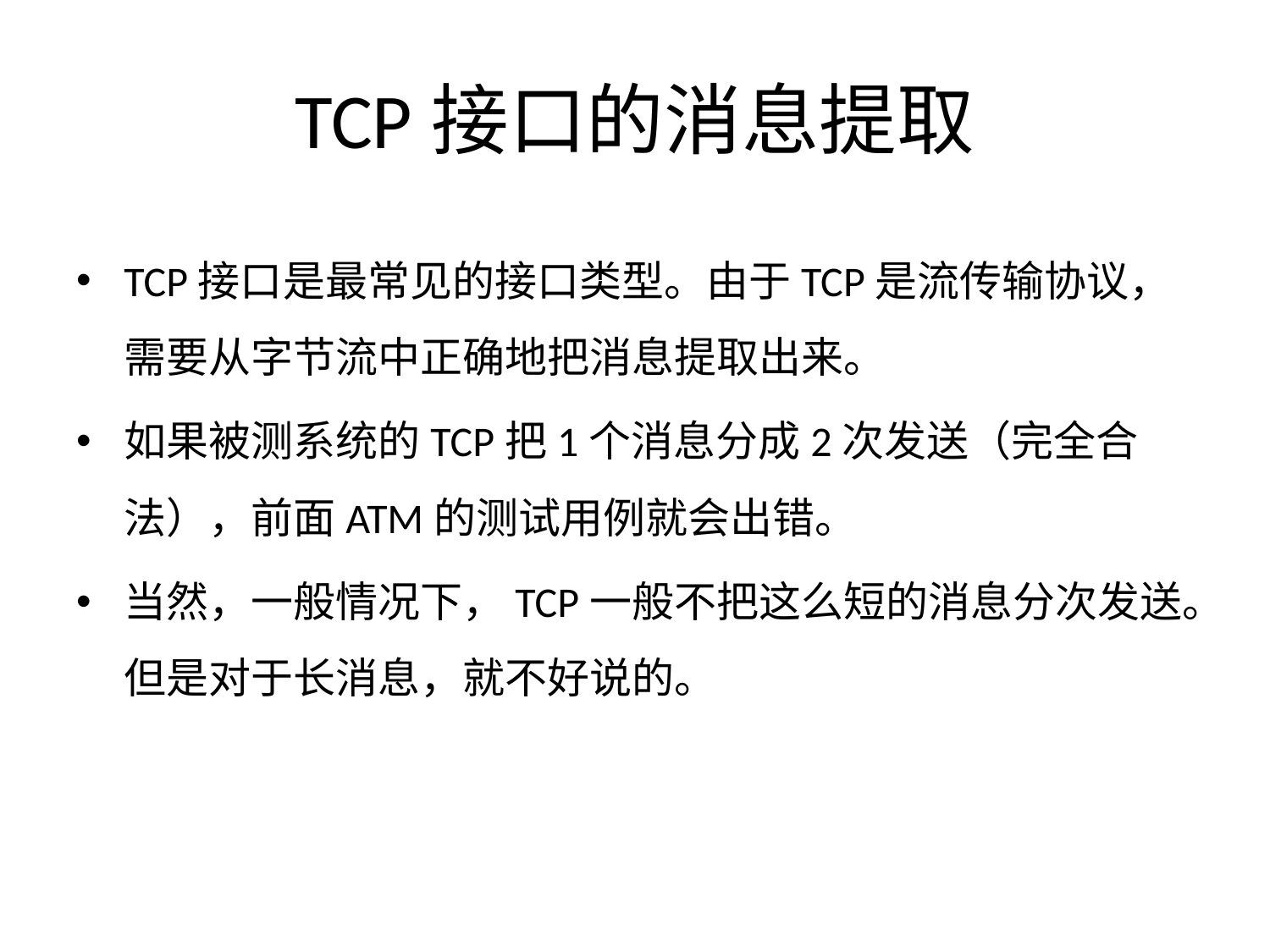

# TCP接口的消息提取
TCP接口是最常见的接口类型。由于TCP是流传输协议，需要从字节流中正确地把消息提取出来。
如果被测系统的TCP把1个消息分成2次发送（完全合法），前面ATM的测试用例就会出错。
当然，一般情况下，TCP一般不把这么短的消息分次发送。但是对于长消息，就不好说的。